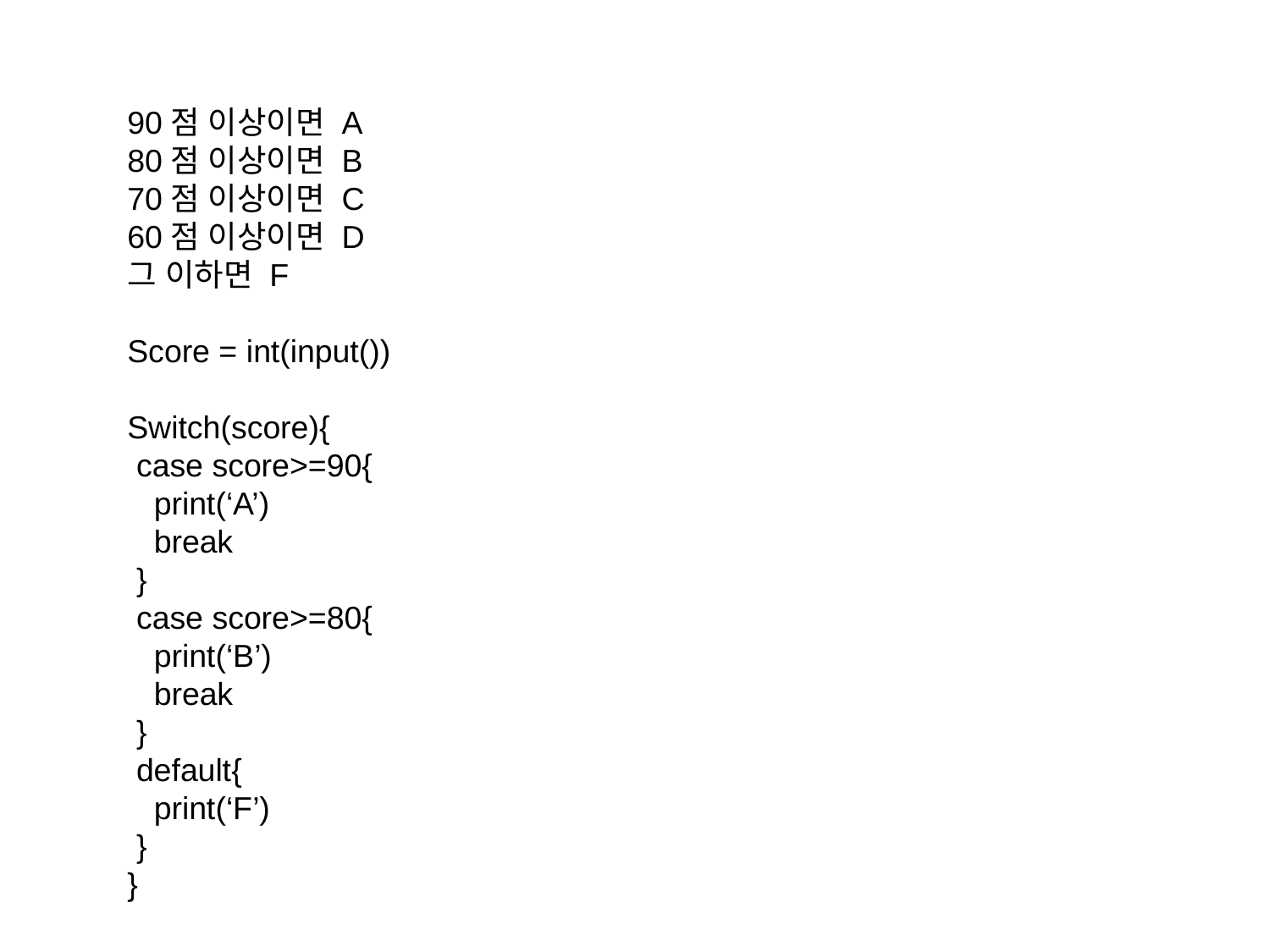

90점 이상이면 A
80점 이상이면 B
70점 이상이면 C
60점 이상이면 D
그 이하면 F

Score = int(input())

Switch(score){
 case score>=90{
   print(‘A’)
   break
 }
 case score>=80{
   print(‘B’)
   break
 }
 default{
   print(‘F’)
 }
}